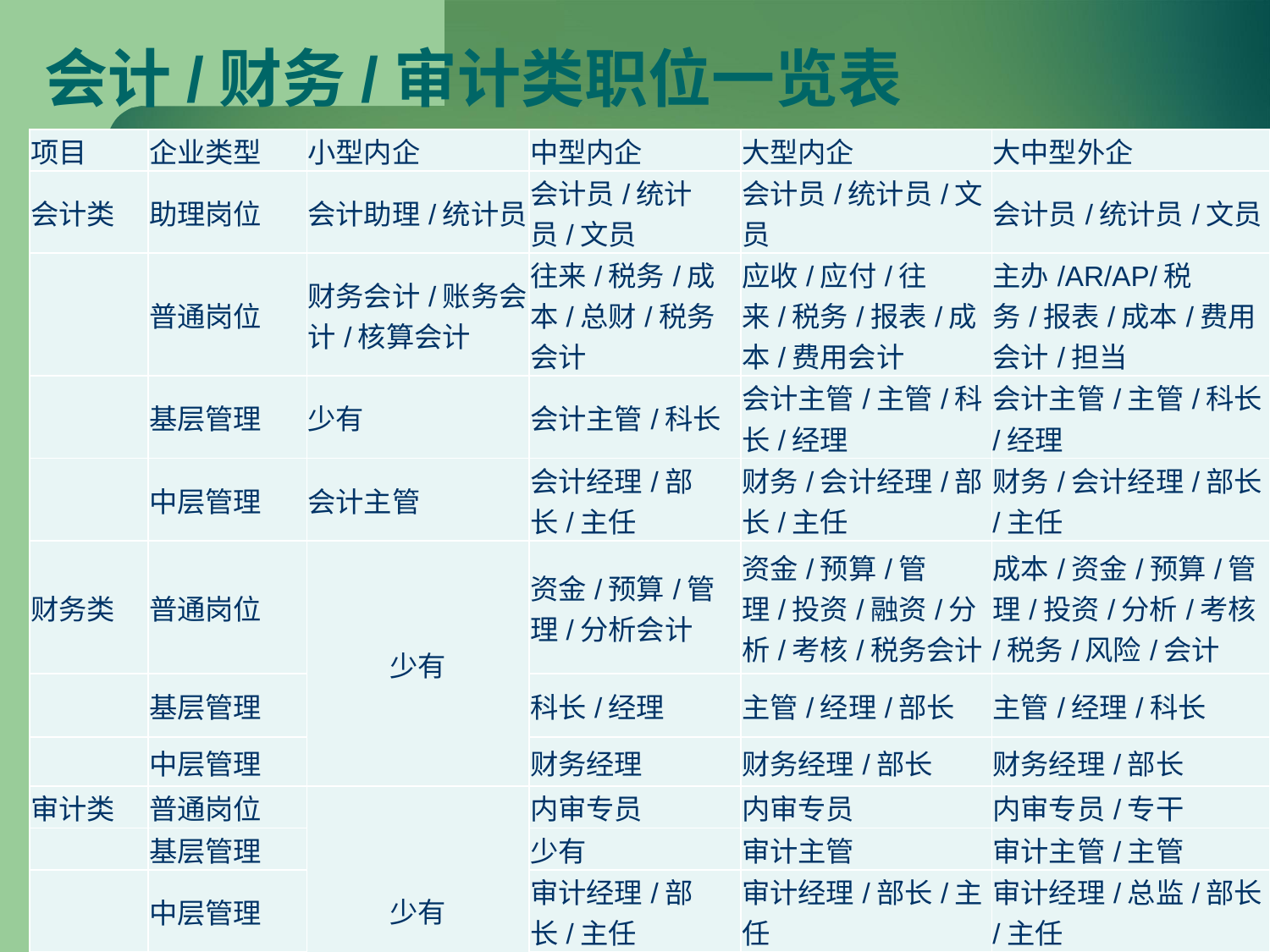

# 会计/财务/审计类职位一览表
| 项目 | 企业类型 | 小型内企 | 中型内企 | 大型内企 | 大中型外企 |
| --- | --- | --- | --- | --- | --- |
| 会计类 | 助理岗位 | 会计助理/统计员 | 会计员/统计员/文员 | 会计员/统计员/文员 | 会计员/统计员/文员 |
|  | 普通岗位 | 财务会计/账务会计/核算会计 | 往来/税务/成本/总财/税务会计 | 应收/应付/往来/税务/报表/成本/费用会计 | 主办/AR/AP/税务/报表/成本/费用会计/担当 |
|  | 基层管理 | 少有 | 会计主管/科长 | 会计主管/主管/科长/经理 | 会计主管/主管/科长/经理 |
|  | 中层管理 | 会计主管 | 会计经理/部长/主任 | 财务/会计经理/部长/主任 | 财务/会计经理/部长/主任 |
| 财务类 | 普通岗位 | 少有 | 资金/预算/管理/分析会计 | 资金/预算/管理/投资/融资/分析/考核/税务会计 | 成本/资金/预算/管理/投资/分析/考核/税务/风险/会计 |
|  | 基层管理 |  | 科长/经理 | 主管/经理/部长 | 主管/经理/科长 |
|  | 中层管理 |  | 财务经理 | 财务经理/部长 | 财务经理/部长 |
| 审计类 | 普通岗位 | 少有 | 内审专员 | 内审专员 | 内审专员/专干 |
|  | 基层管理 |  | 少有 | 审计主管 | 审计主管/主管 |
|  | 中层管理 |  | 审计经理/部长/主任 | 审计经理/部长/主任 | 审计经理/总监/部长/主任 |
| 综合类 | 高层管理 |  | 财务总监 | 财务总经理/总会计师/CFO | 财务总经理/CFO |